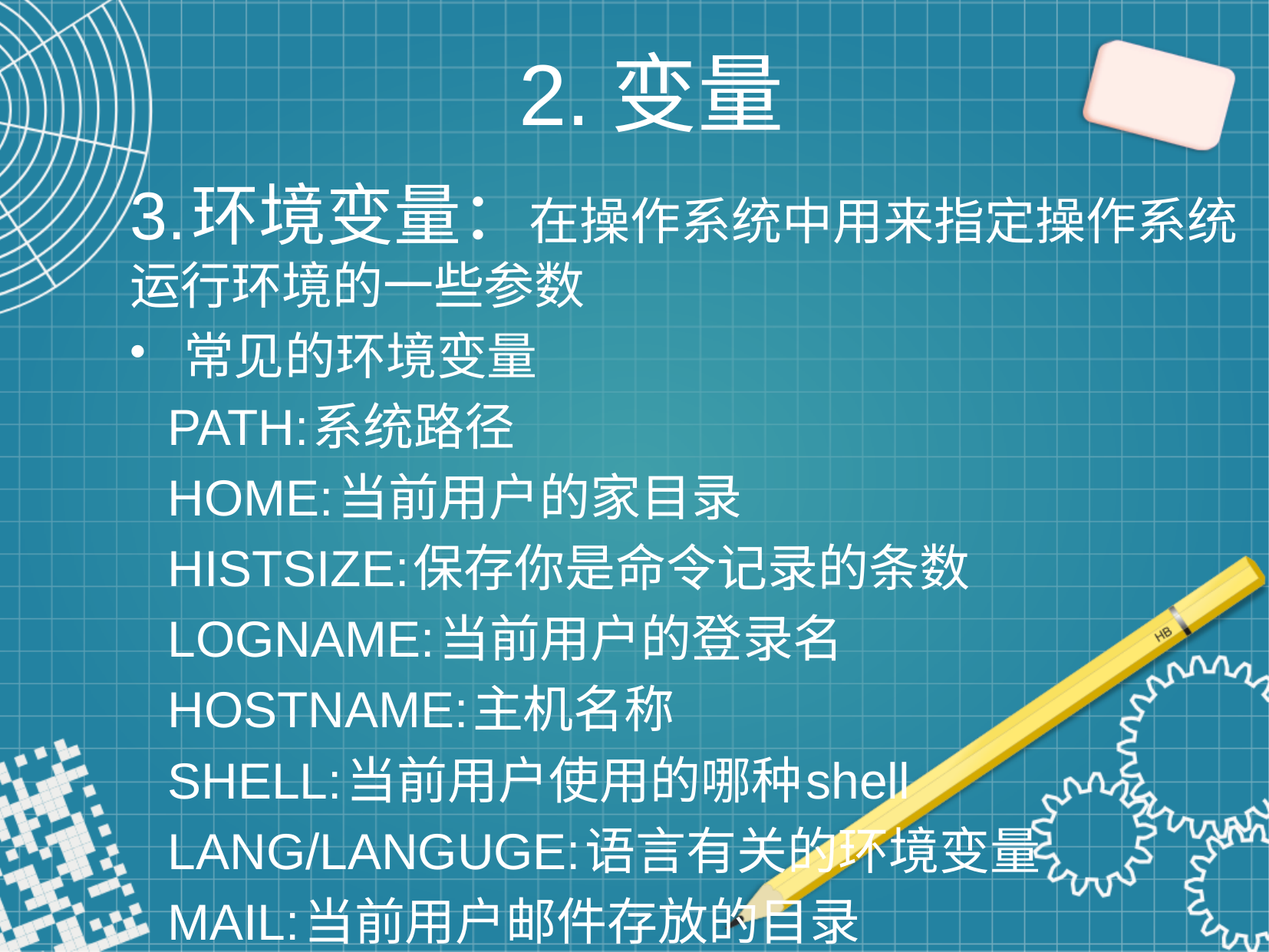

2.变量
3.环境变量：在操作系统中用来指定操作系统运行环境的一些参数
常见的环境变量
	PATH:系统路径
	HOME:当前用户的家目录
	HISTSIZE:保存你是命令记录的条数
	LOGNAME:当前用户的登录名
	HOSTNAME:主机名称
	SHELL:当前用户使用的哪种shell
	LANG/LANGUGE:语言有关的环境变量
	MAIL:当前用户邮件存放的目录